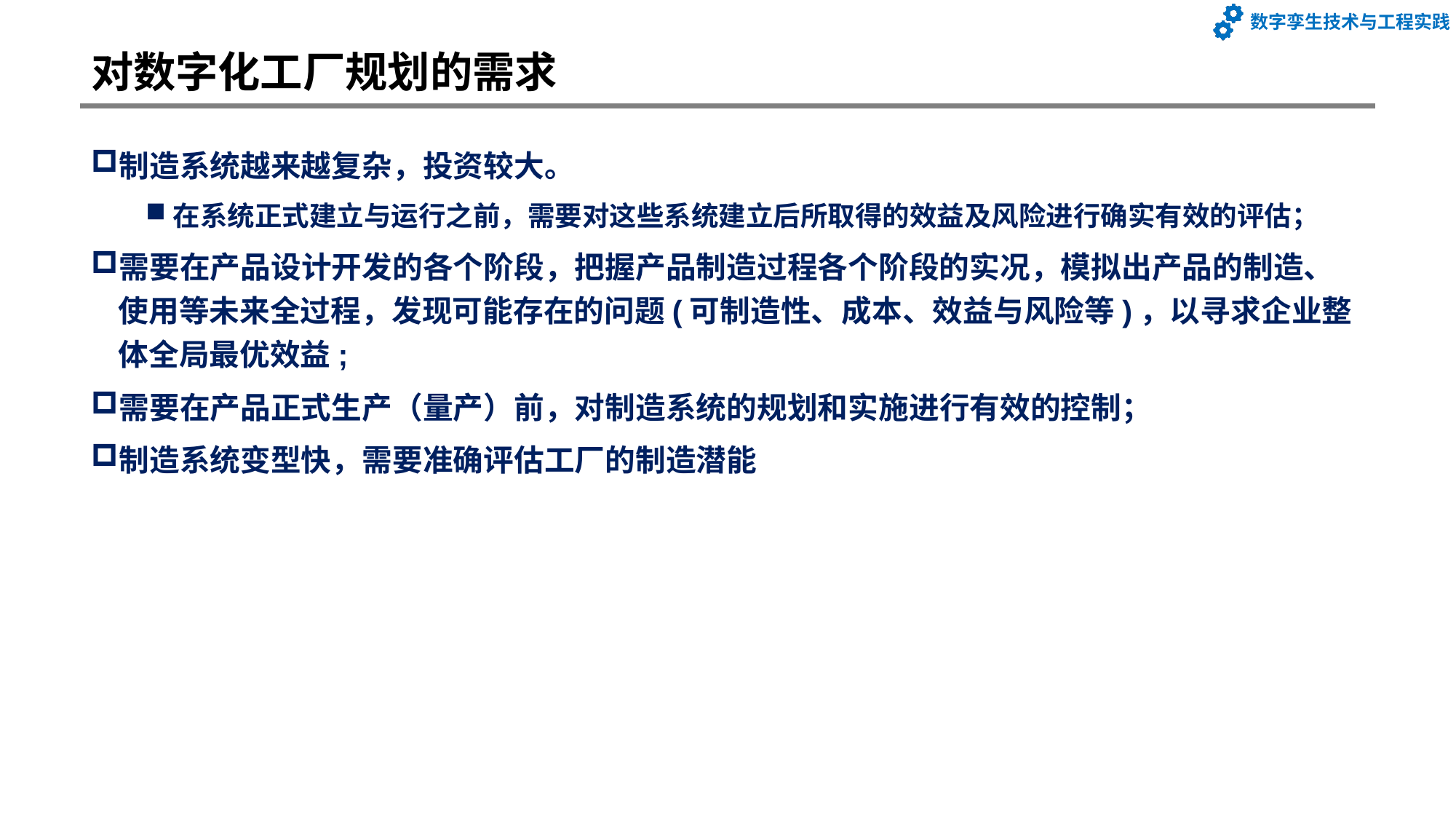

# 对数字化工厂规划的需求
制造系统越来越复杂，投资较大。
在系统正式建立与运行之前，需要对这些系统建立后所取得的效益及风险进行确实有效的评估；
需要在产品设计开发的各个阶段，把握产品制造过程各个阶段的实况，模拟出产品的制造、使用等未来全过程，发现可能存在的问题(可制造性、成本、效益与风险等)，以寻求企业整体全局最优效益;
需要在产品正式生产（量产）前，对制造系统的规划和实施进行有效的控制；
制造系统变型快，需要准确评估工厂的制造潜能